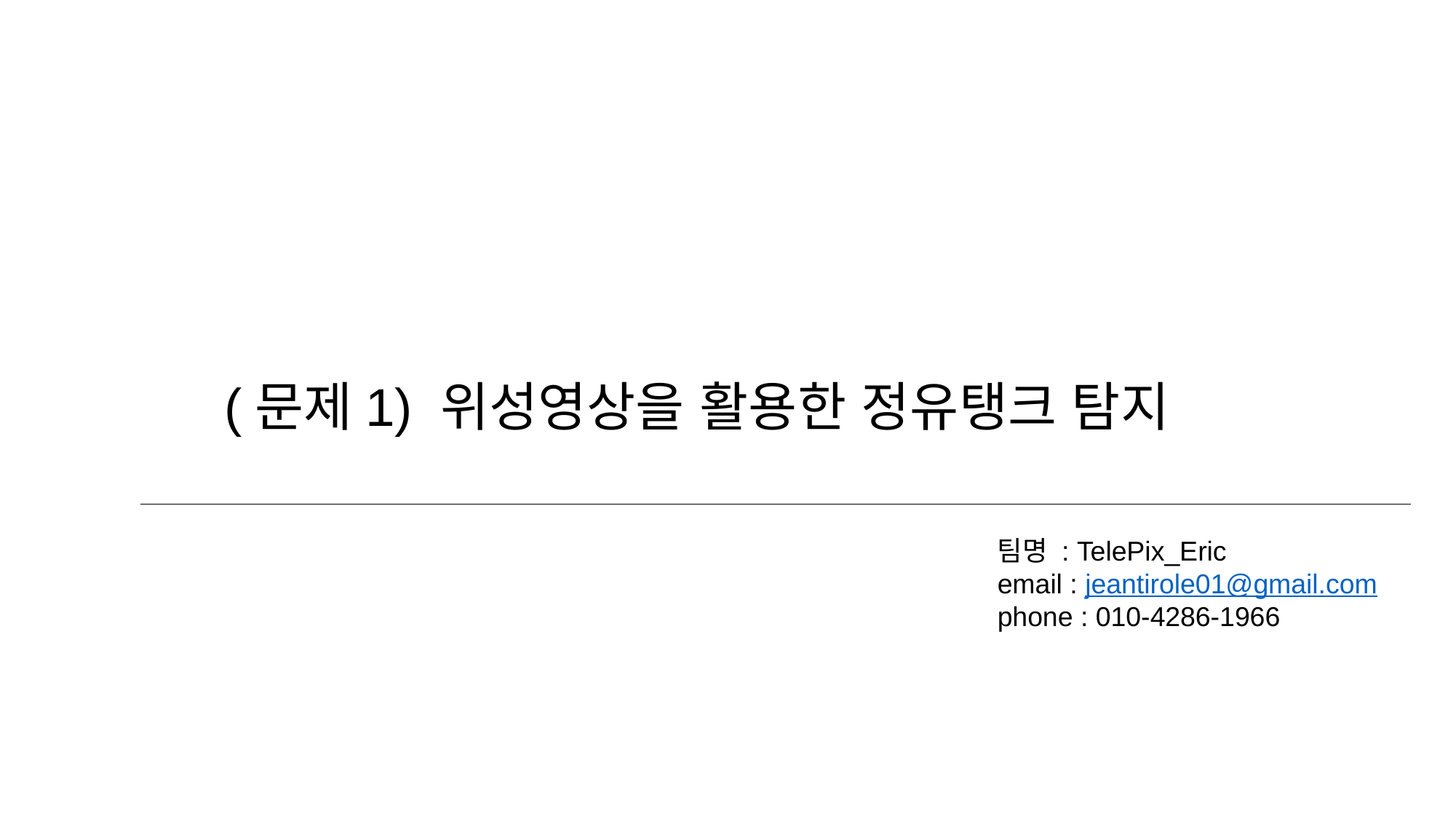

(문제1) 위성영상을 활용한 정유탱크 탐지
팀명 : TelePix_Eric
email : jeantirole01@gmail.com
phone : 010-4286-1966